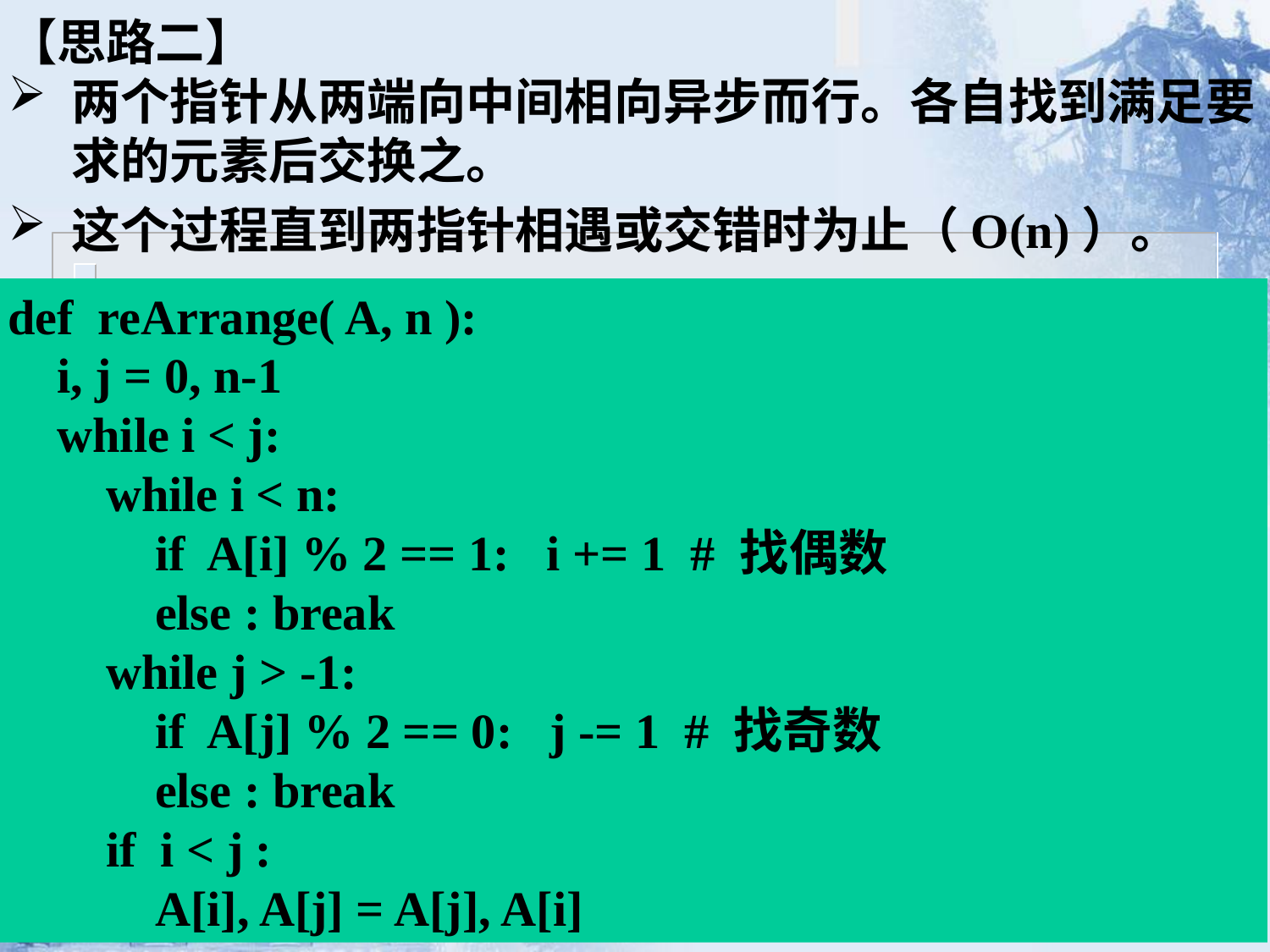

【思路二】
两个指针从两端向中间相向异步而行。各自找到满足要求的元素后交换之。
这个过程直到两指针相遇或交错时为止（O(n)）。
def  reArrange( A, n ):
    i, j = 0, n-1
    while i < j:
        while i < n:
            if  A[i] % 2 == 1:   i += 1  # 找偶数
            else : break
        while j > -1:
            if  A[j] % 2 == 0:   j -= 1  # 找奇数
            else : break
        if  i < j :
            A[i], A[j] = A[j], A[i]